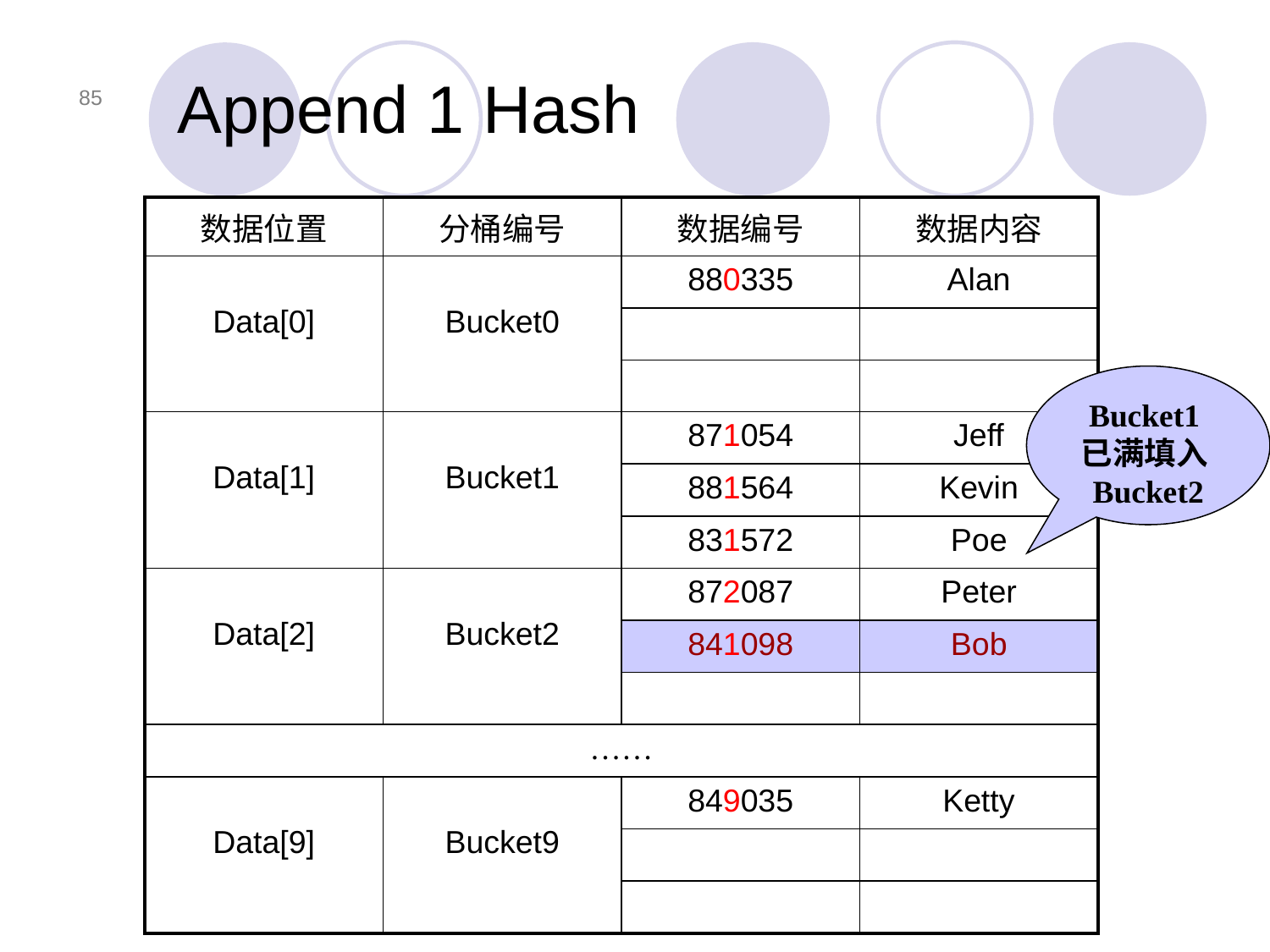

85
Append 1 Hash

| 数据位置 | 分桶编号 | 数据编号 | 数据内容 |
| --- | --- | --- | --- |
| Data[0] | Bucket0 | 880335 | Alan |
|  |  |  |  |
|  |  |  |  |
| Data[1] | Bucket1 | 871054 | Jeff |
|  |  | 881564 | Kevin |
|  |  | 831572 | Poe |
| Data[2] | Bucket2 | 872087 | Peter |
|  |  | 841098 | Bob |
|  |  |  |  |
| …… |  |  |  |
| Data[9] | Bucket9 | 849035 | Ketty |
|  |  |  |  |
|  |  |  |  |
Bucket1已满填入Bucket2